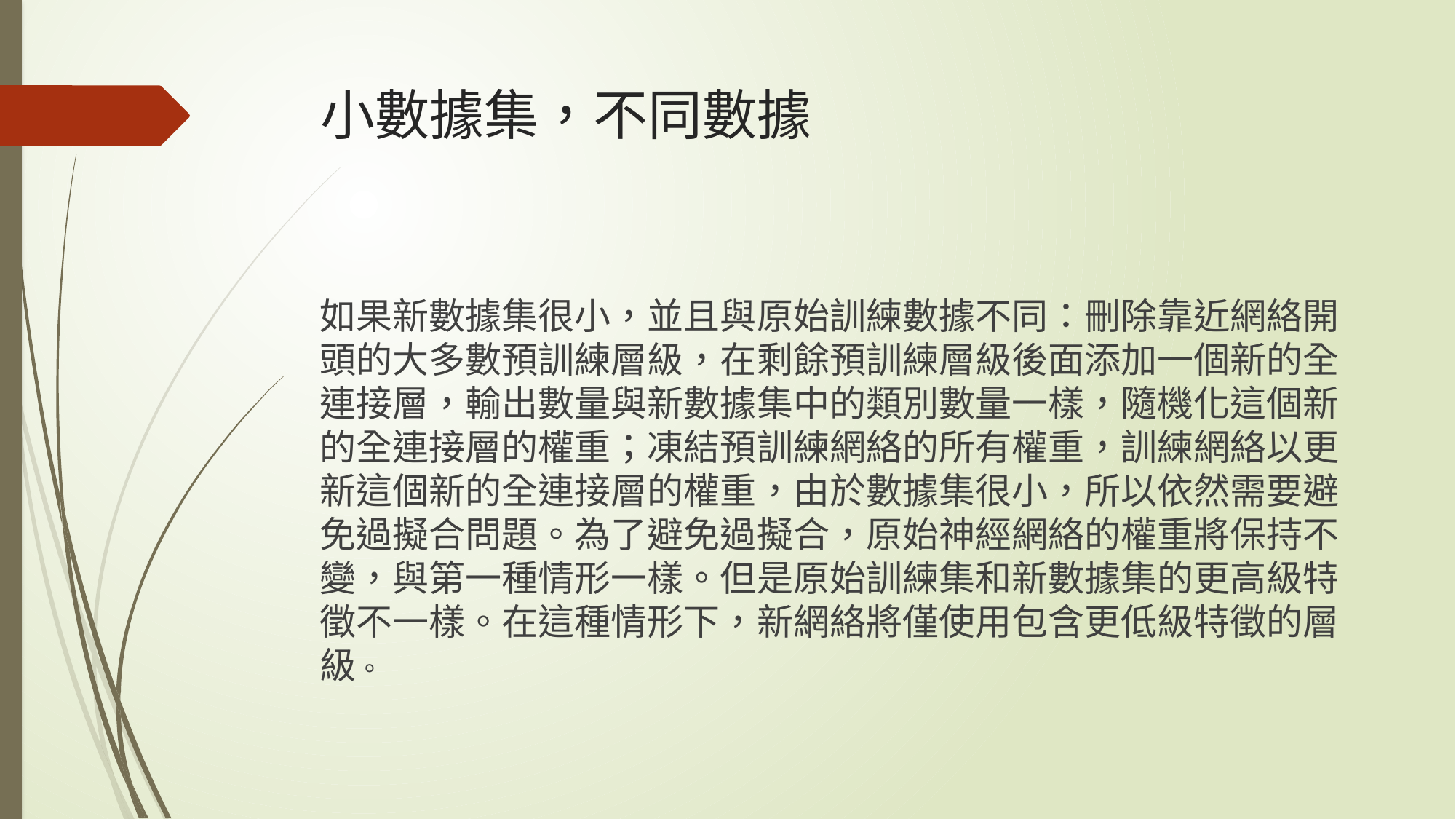

# 小數據集，不同數據
如果新數據集很小，並且與原始訓練數據不同：刪除靠近網絡開頭的大多數預訓練層級，在剩餘預訓練層級後面添加一個新的全連接層，輸出數量與新數據集中的類別數量一樣，隨機化這個新的全連接層的權重；凍結預訓練網絡的所有權重，訓練網絡以更新這個新的全連接層的權重，由於數據集很小，所以依然需要避免過擬合問題。為了避免過擬合，原始神經網絡的權重將保持不變，與第一種情形一樣。但是原始訓練集和新數據集的更高級特徵不一樣。在這種情形下，新網絡將僅使用包含更低級特徵的層級。